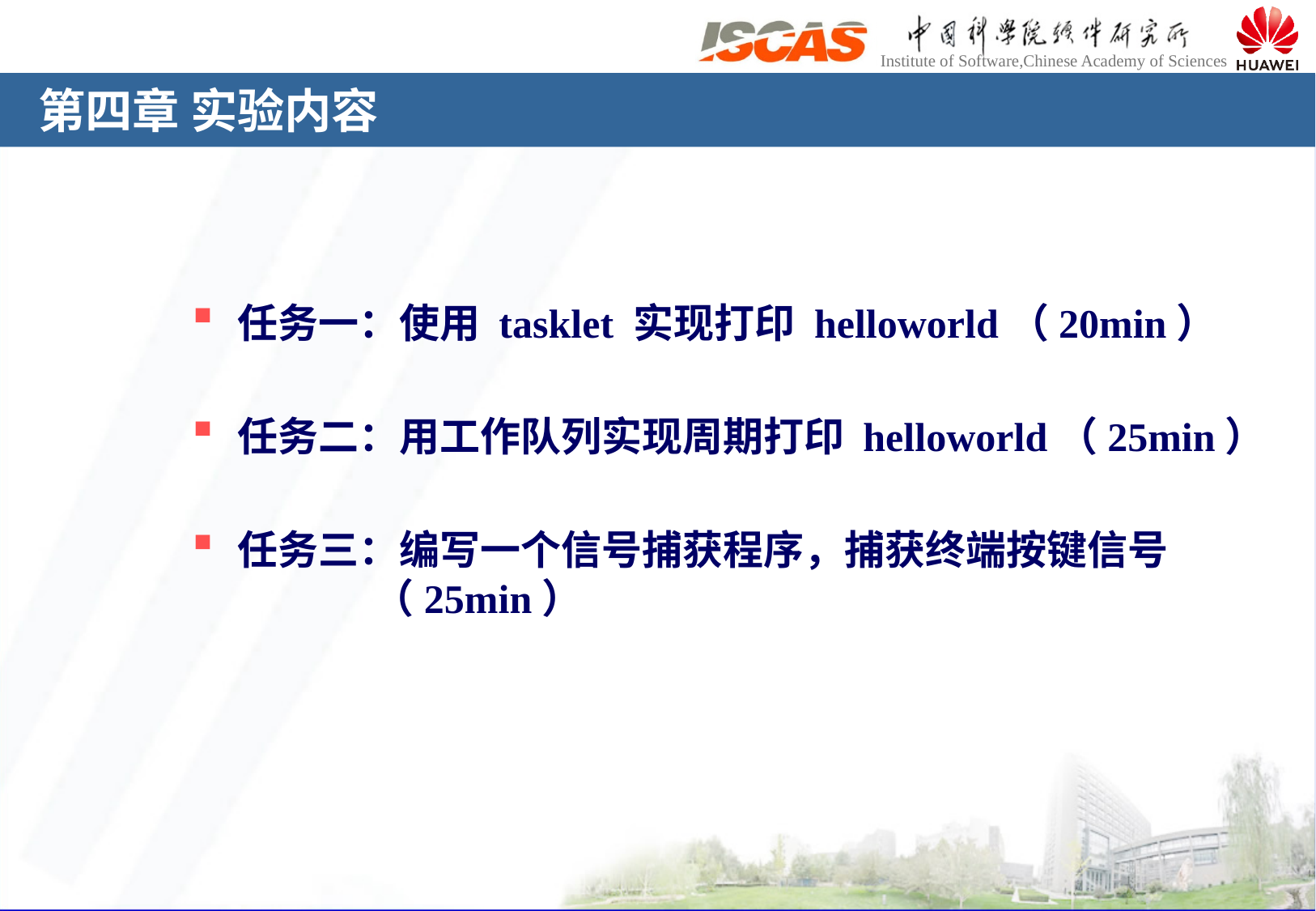

# 第四章 实验内容

任务一：使用 tasklet 实现打印 helloworld（20min）

任务二：用工作队列实现周期打印 helloworld（25min）

任务三：编写一个信号捕获程序，捕获终端按键信号
               （25min）